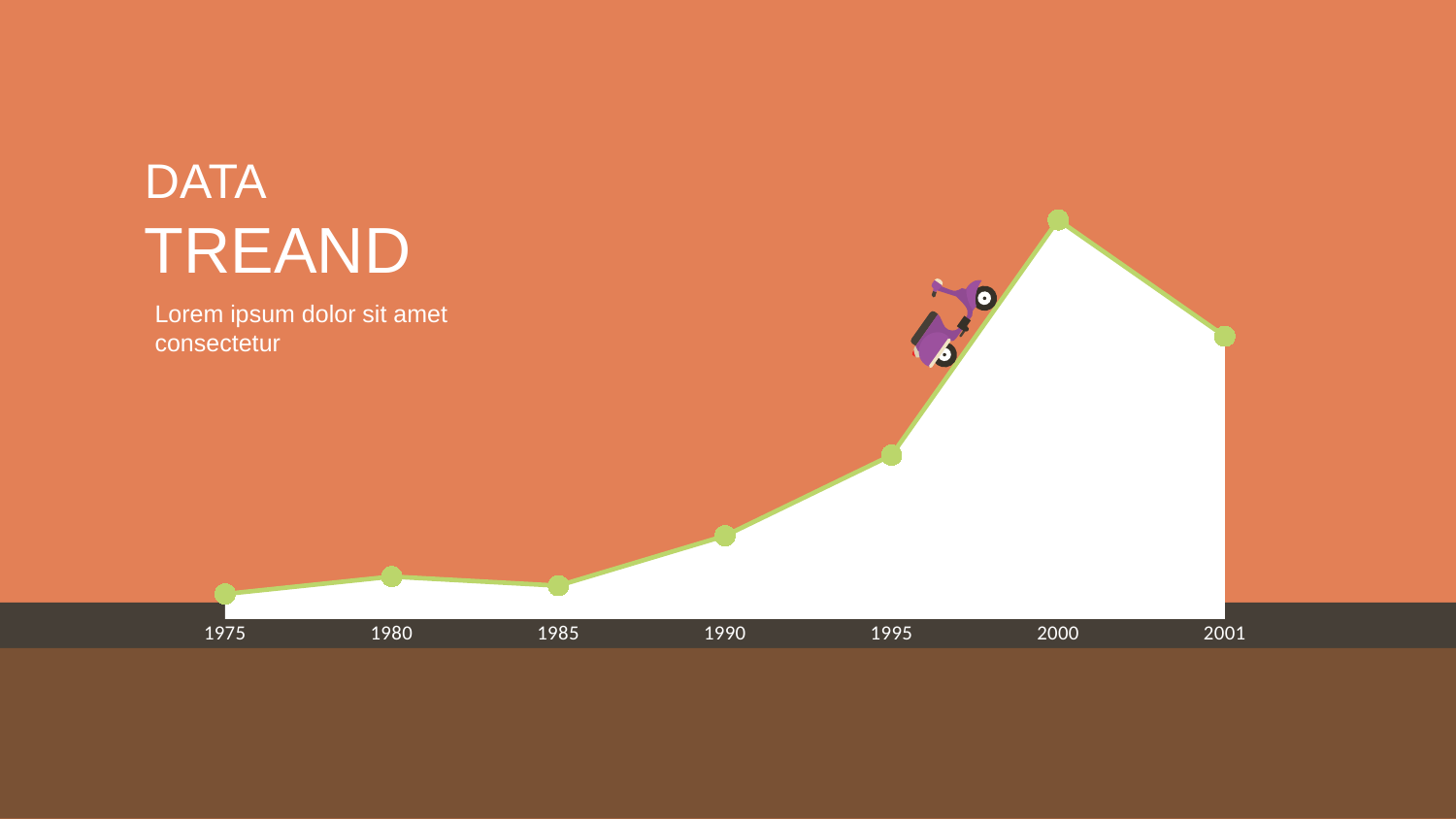

### Chart

| Category |  | 数据 |
|---|---|---|
| 1975 | 30.0 | 30.0 |
| 1980 | 51.0 | 51.0 |
| 1985 | 40.0 | 40.0 |
| 1990 | 100.0 | 100.0 |
| 1995 | 197.0 | 197.0 |
| 2000 | 480.0 | 480.0 |
| 2001 | 340.0 | 340.0 |
DATA
TREAND

Lorem ipsum dolor sit amet consectetur